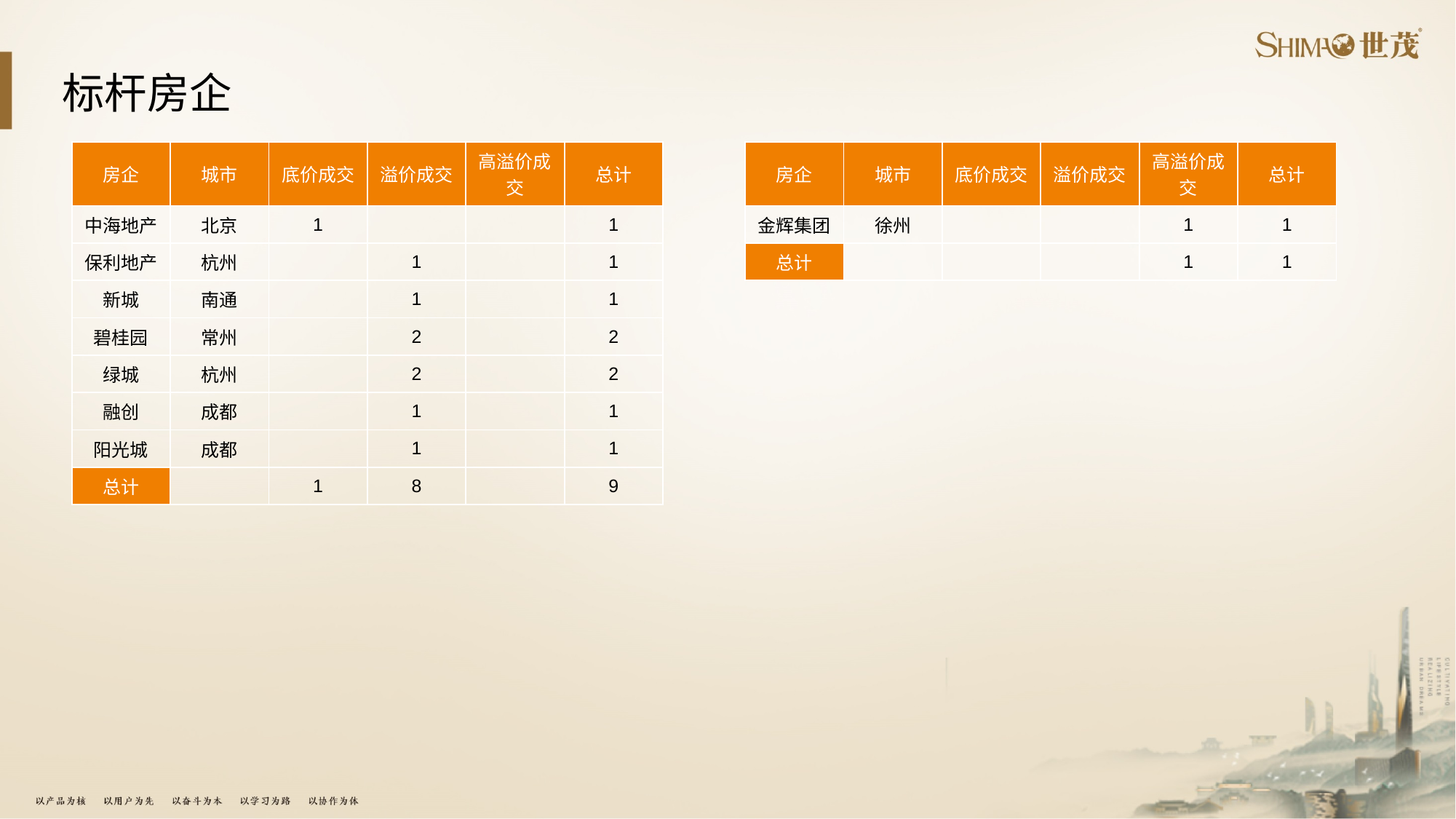

# 标杆房企
| 房企 | 城市 | 底价成交 | 溢价成交 | 高溢价成交 | 总计 |
| --- | --- | --- | --- | --- | --- |
| 中海地产 | 北京 | 1 |  |  | 1 |
| 保利地产 | 杭州 |  | 1 |  | 1 |
| 新城 | 南通 |  | 1 |  | 1 |
| 碧桂园 | 常州 |  | 2 |  | 2 |
| 绿城 | 杭州 |  | 2 |  | 2 |
| 融创 | 成都 |  | 1 |  | 1 |
| 阳光城 | 成都 |  | 1 |  | 1 |
| 总计 |  | 1 | 8 |  | 9 |
| 房企 | 城市 | 底价成交 | 溢价成交 | 高溢价成交 | 总计 |
| --- | --- | --- | --- | --- | --- |
| 金辉集团 | 徐州 |  |  | 1 | 1 |
| 总计 |  |  |  | 1 | 1 |